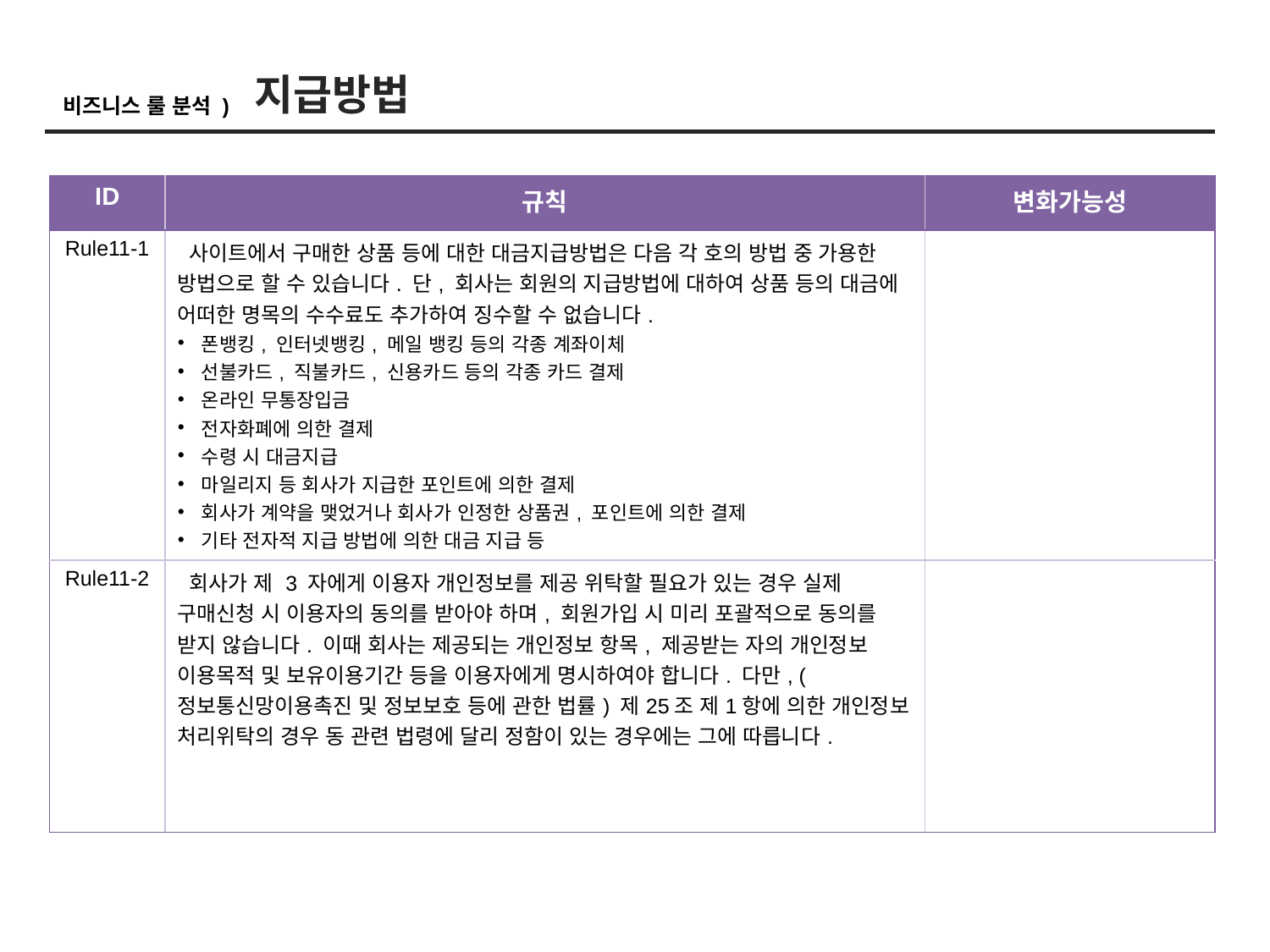

지급방법
비즈니스 룰 분석 )
| ID | 규칙 | 변화가능성 |
| --- | --- | --- |
| Rule11-1 | 사이트에서 구매한 상품 등에 대한 대금지급방법은 다음 각 호의 방법 중 가용한 방법으로 할 수 있습니다. 단, 회사는 회원의 지급방법에 대하여 상품 등의 대금에 어떠한 명목의 수수료도 추가하여 징수할 수 없습니다. 폰뱅킹, 인터넷뱅킹, 메일 뱅킹 등의 각종 계좌이체 선불카드, 직불카드, 신용카드 등의 각종 카드 결제 온라인 무통장입금 전자화폐에 의한 결제 수령 시 대금지급 마일리지 등 회사가 지급한 포인트에 의한 결제 회사가 계약을 맺었거나 회사가 인정한 상품권, 포인트에 의한 결제 기타 전자적 지급 방법에 의한 대금 지급 등 |  |
| Rule11-2 | 회사가 제 3 자에게 이용자 개인정보를 제공 위탁할 필요가 있는 경우 실제 구매신청 시 이용자의 동의를 받아야 하며, 회원가입 시 미리 포괄적으로 동의를 받지 않습니다. 이때 회사는 제공되는 개인정보 항목, 제공받는 자의 개인정보 이용목적 및 보유이용기간 등을 이용자에게 명시하여야 합니다. 다만, (정보통신망이용촉진 및 정보보호 등에 관한 법률) 제25조 제1항에 의한 개인정보 처리위탁의 경우 동 관련 법령에 달리 정함이 있는 경우에는 그에 따릅니다. |  |